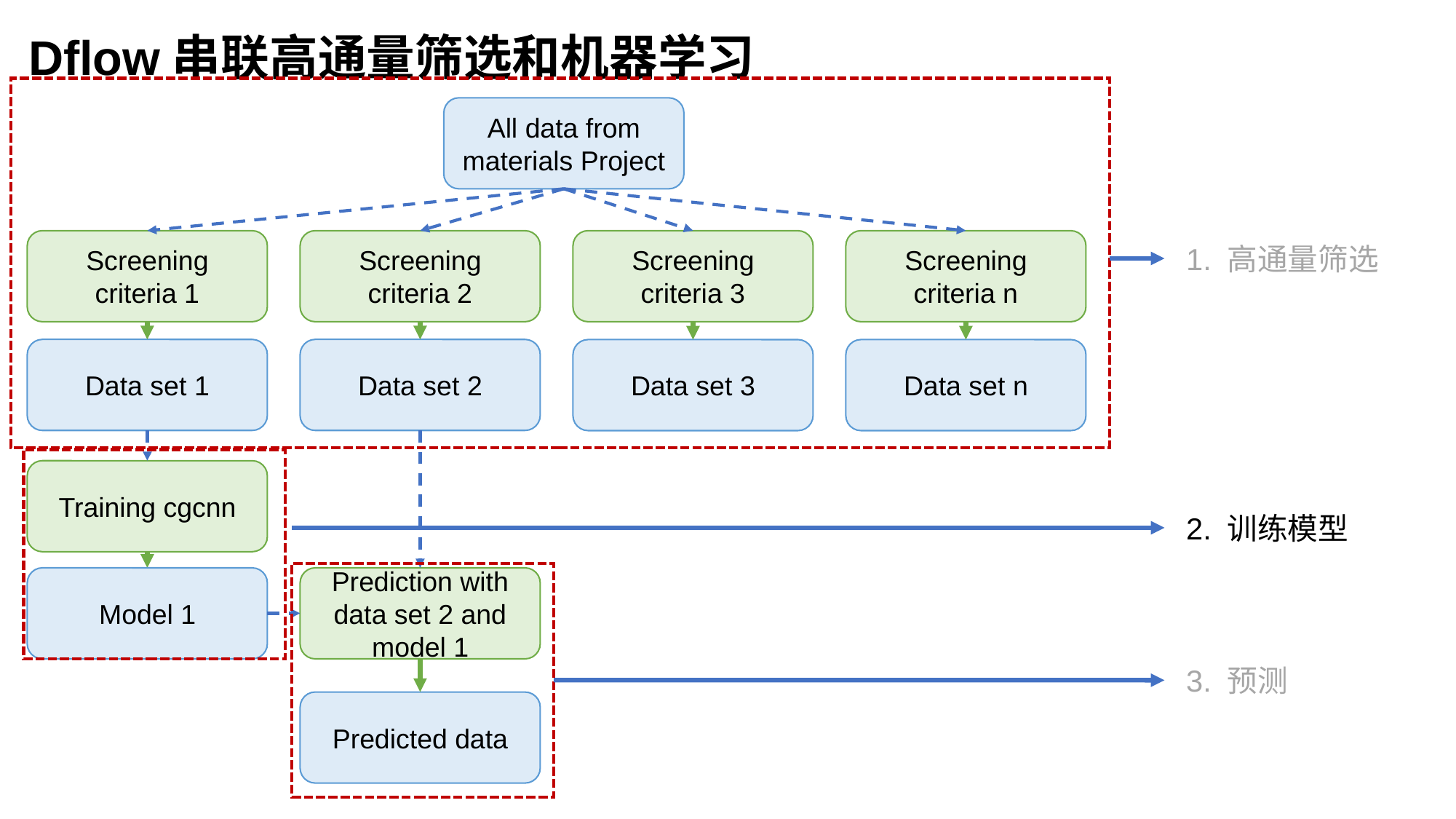

Dflow串联高通量筛选和机器学习

All data from materials Project
Screening criteria 1
Screening criteria 2
Screening criteria 3
Screening criteria n
1. 高通量筛选
Data set 1
Data set 2
Data set 3
Data set n

Training cgcnn
2. 训练模型

Model 1
Prediction with data set 2 and model 1
3. 预测
Predicted data